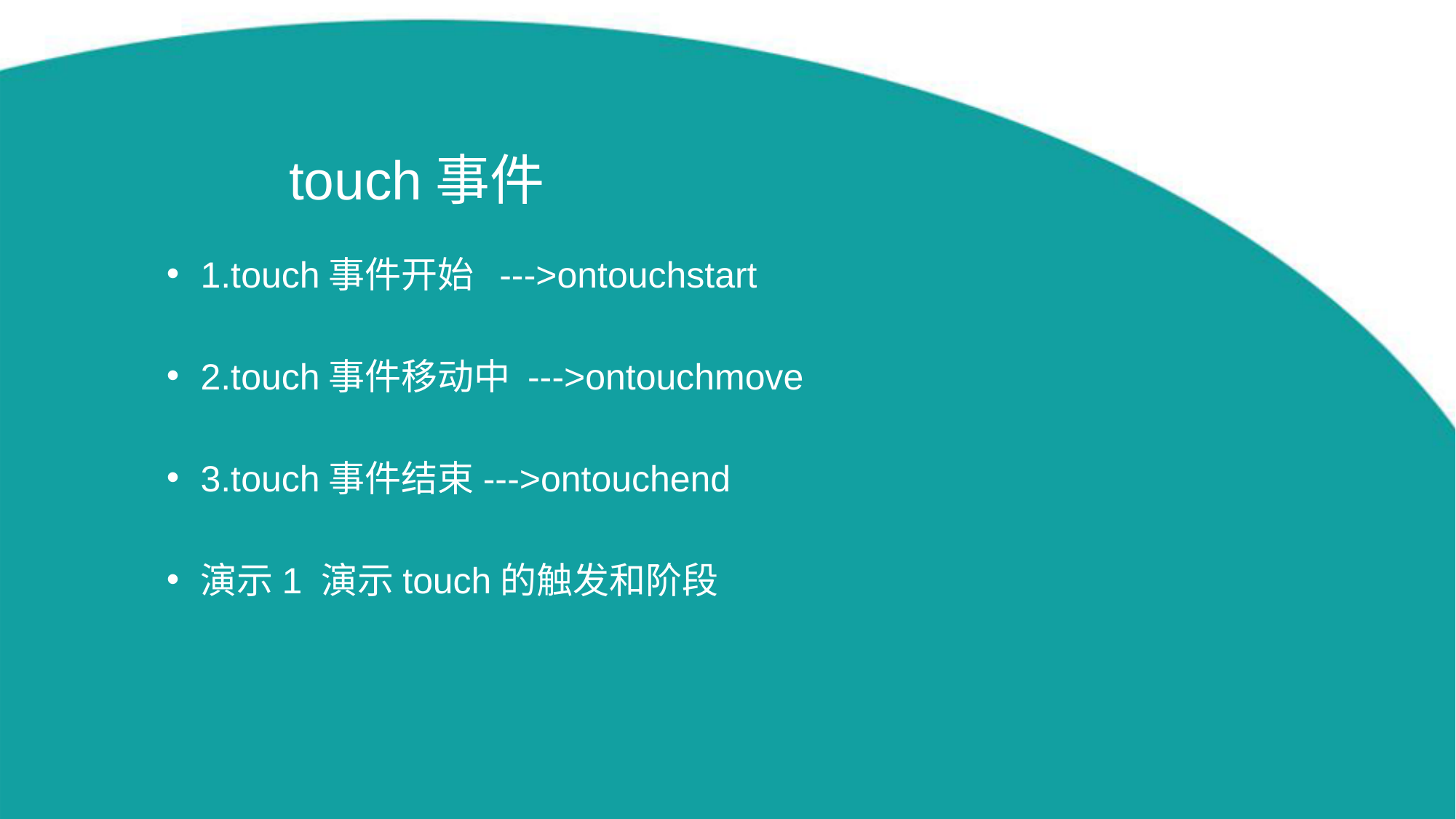

# touch事件
1.touch事件开始  --->ontouchstart

2.touch事件移动中 --->ontouchmove

3.touch事件结束--->ontouchend

演示1 演示touch的触发和阶段